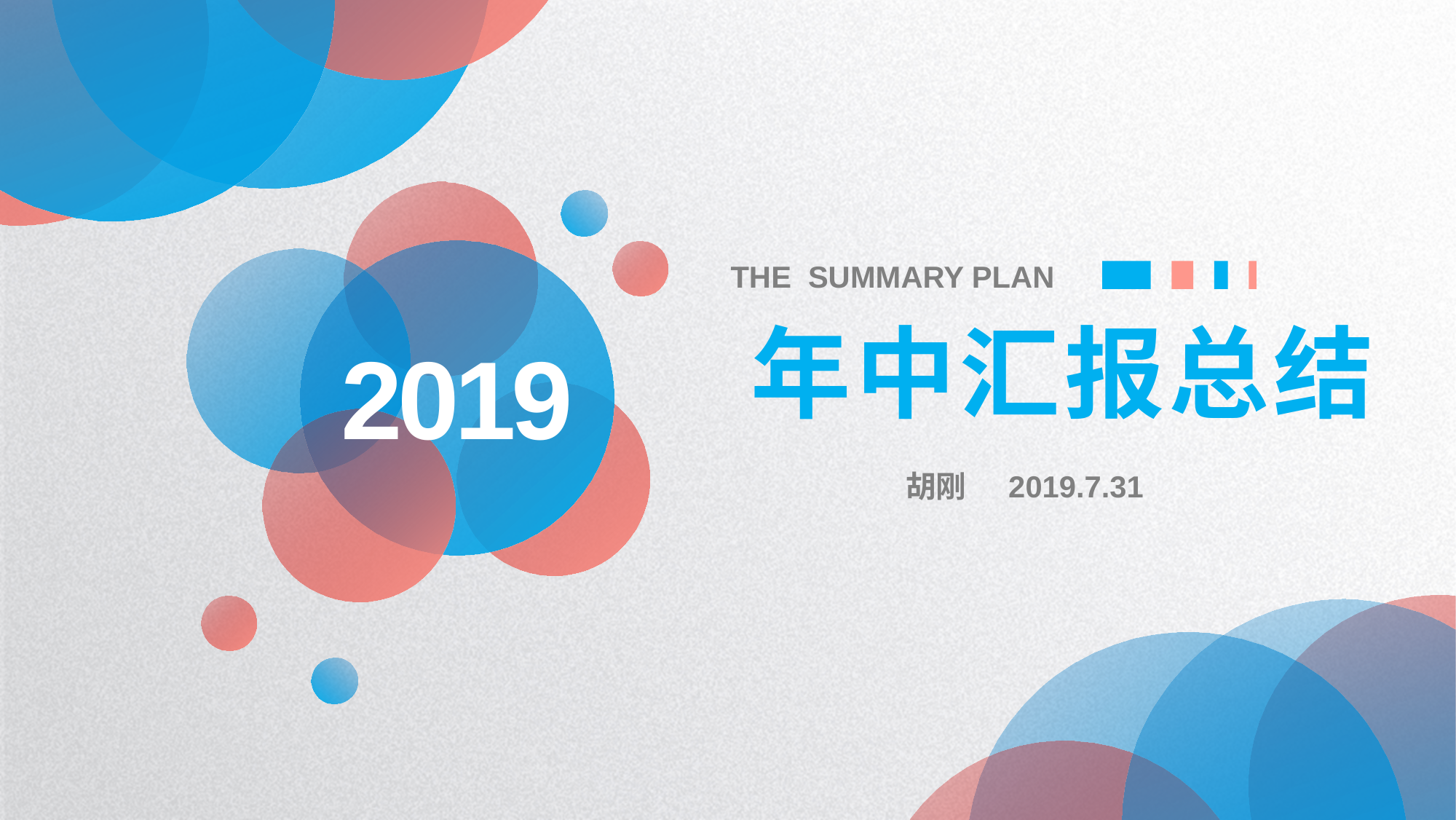

THE  SUMMARY PLAN

 年中汇报总结
2019

胡刚     2019.7.31